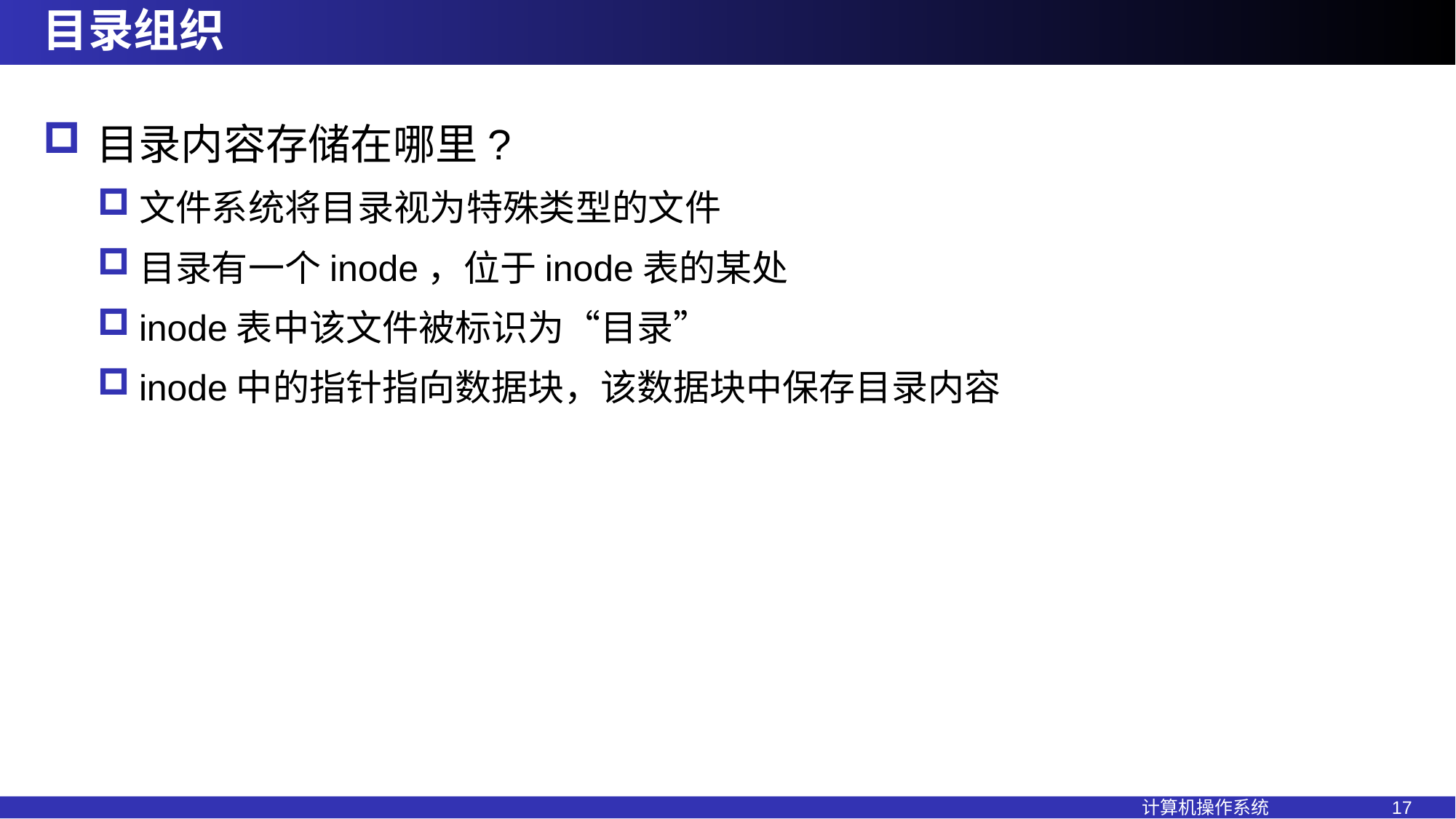

# 目录组织
目录内容存储在哪里?
文件系统将目录视为特殊类型的文件
目录有一个inode，位于inode表的某处
inode表中该文件被标识为“目录”
inode中的指针指向数据块，该数据块中保存目录内容
计算机操作系统                     17